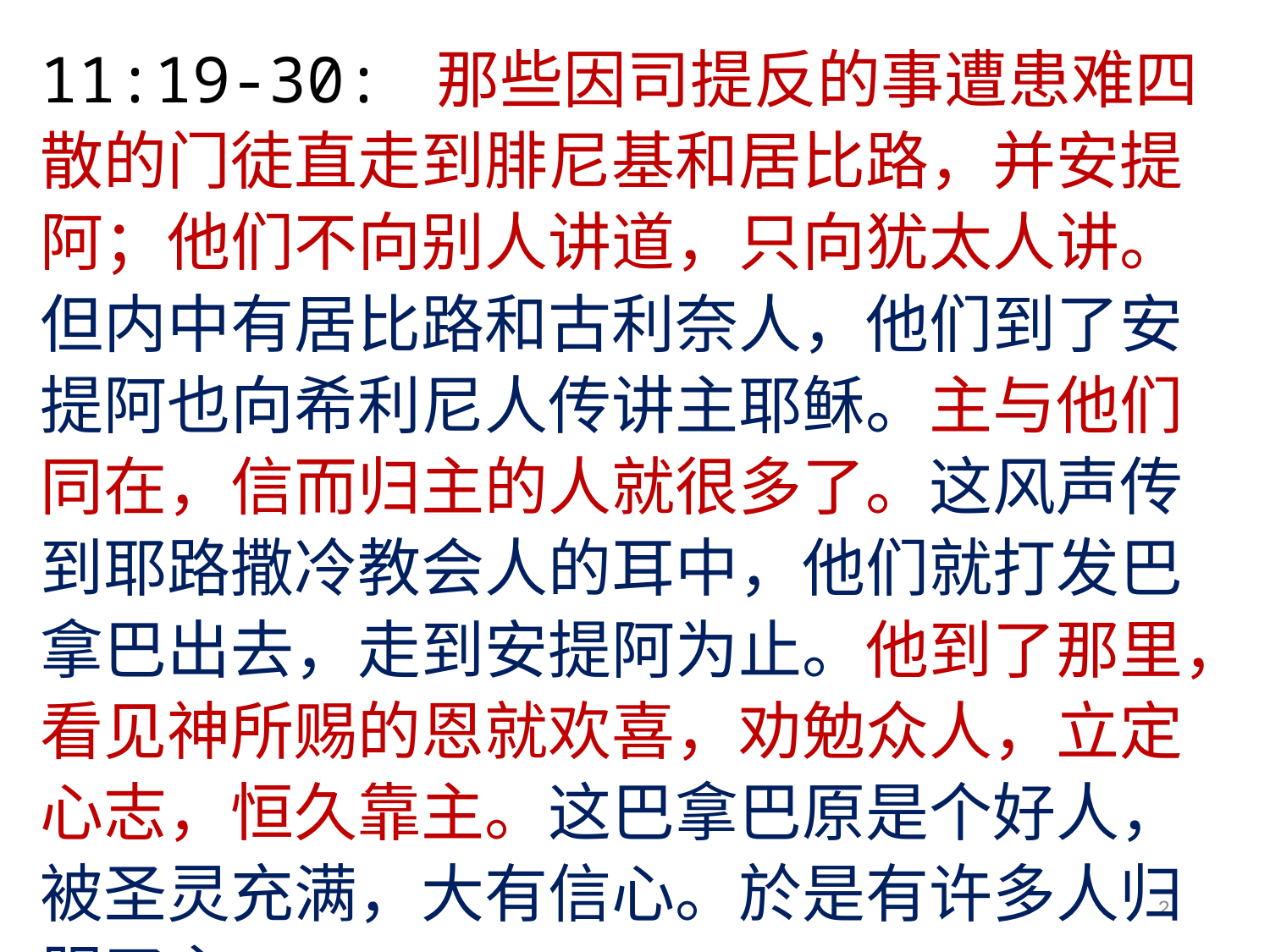

11:19-30: 那些因司提反的事遭患难四散的门徒直走到腓尼基和居比路，并安提阿；他们不向别人讲道，只向犹太人讲。但内中有居比路和古利奈人，他们到了安提阿也向希利尼人传讲主耶稣。主与他们同在，信而归主的人就很多了。这风声传到耶路撒冷教会人的耳中，他们就打发巴拿巴出去，走到安提阿为止。他到了那里，看见神所赐的恩就欢喜，劝勉众人，立定心志，恒久靠主。这巴拿巴原是个好人，被圣灵充满，大有信心。於是有许多人归服了主。
2